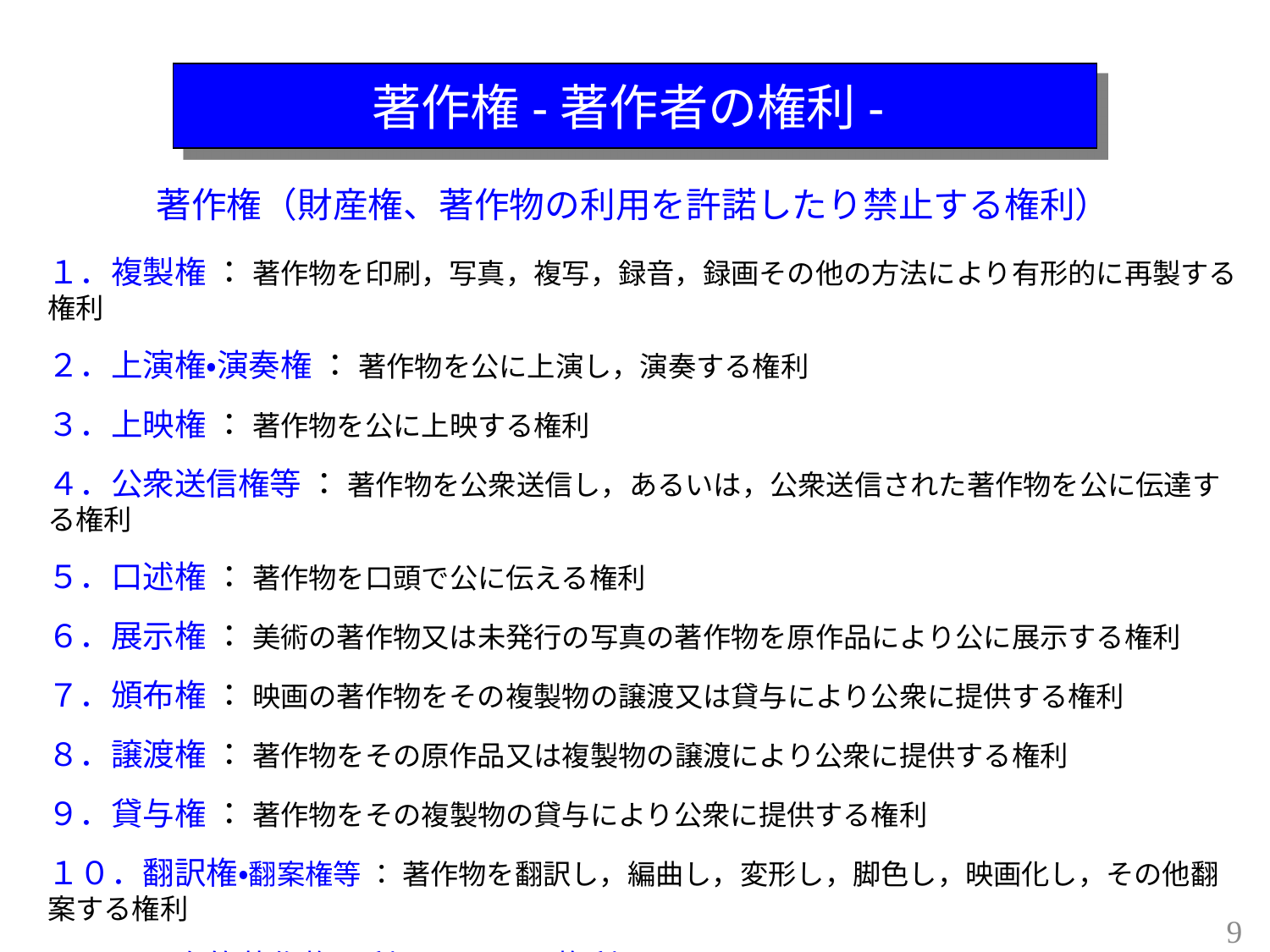

著作権-著作者の権利-
著作権（財産権、著作物の利用を許諾したり禁止する権利）
１．複製権 ： 著作物を印刷，写真，複写，録音，録画その他の方法により有形的に再製する権利
２．上演権・演奏権 ： 著作物を公に上演し，演奏する権利
３．上映権 ： 著作物を公に上映する権利
４．公衆送信権等 ： 著作物を公衆送信し，あるいは，公衆送信された著作物を公に伝達する権利
５．口述権 ： 著作物を口頭で公に伝える権利
６．展示権 ： 美術の著作物又は未発行の写真の著作物を原作品により公に展示する権利
７．頒布権 ： 映画の著作物をその複製物の譲渡又は貸与により公衆に提供する権利
８．譲渡権 ： 著作物をその原作品又は複製物の譲渡により公衆に提供する権利
９．貸与権 ： 著作物をその複製物の貸与により公衆に提供する権利
１０．翻訳権・翻案権等 ： 著作物を翻訳し，編曲し，変形し，脚色し，映画化し，その他翻案する権利
１１．二次的著作物の利用に関する権利 ： 翻訳物，翻案物などの二次的著作物を利用する権利
9